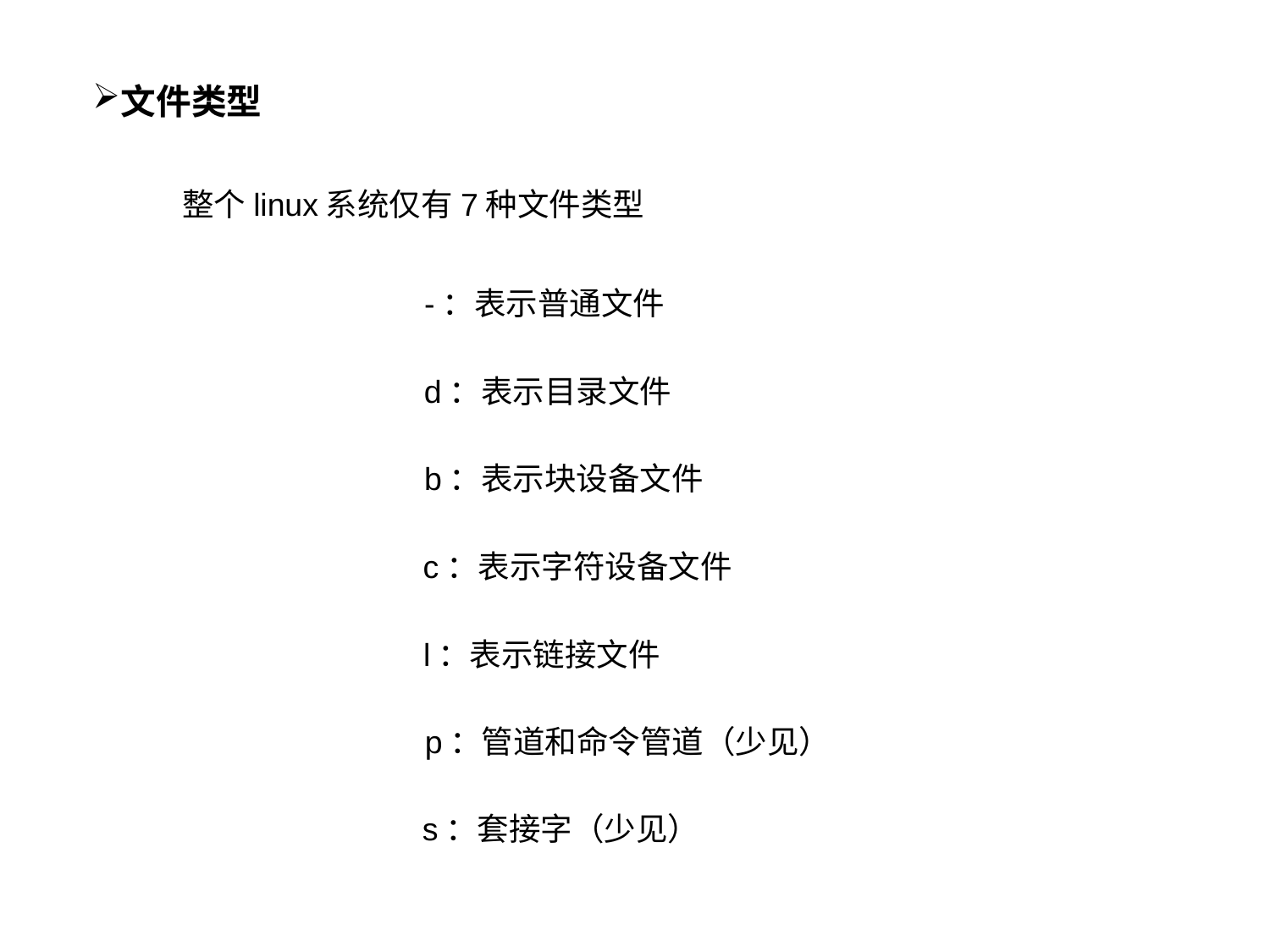

文件类型
整个linux系统仅有7种文件类型
-：表示普通文件
d：表示目录文件
b：表示块设备文件
c：表示字符设备文件
l：表示链接文件
p：管道和命令管道（少见）
s：套接字（少见）